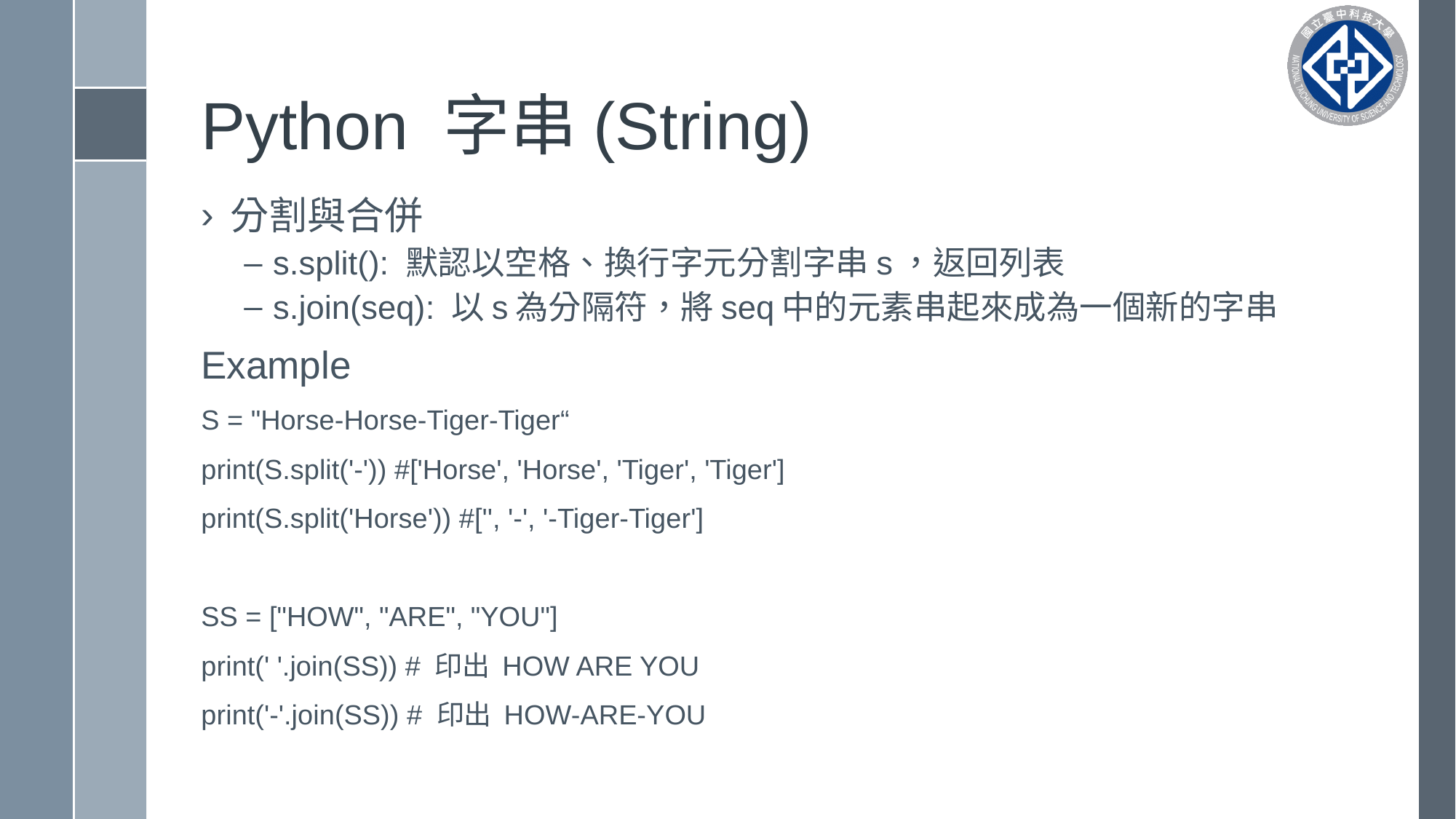

# Python 字串(String)
分割與合併
s.split(): 默認以空格、換行字元分割字串s，返回列表
s.join(seq): 以s為分隔符，將seq中的元素串起來成為一個新的字串
Example
S = "Horse-Horse-Tiger-Tiger“
print(S.split('-')) #['Horse', 'Horse', 'Tiger', 'Tiger']
print(S.split('Horse')) #['', '-', '-Tiger-Tiger']

SS = ["HOW", "ARE", "YOU"]
print(' '.join(SS)) # 印出 HOW ARE YOU
print('-'.join(SS)) # 印出 HOW-ARE-YOU